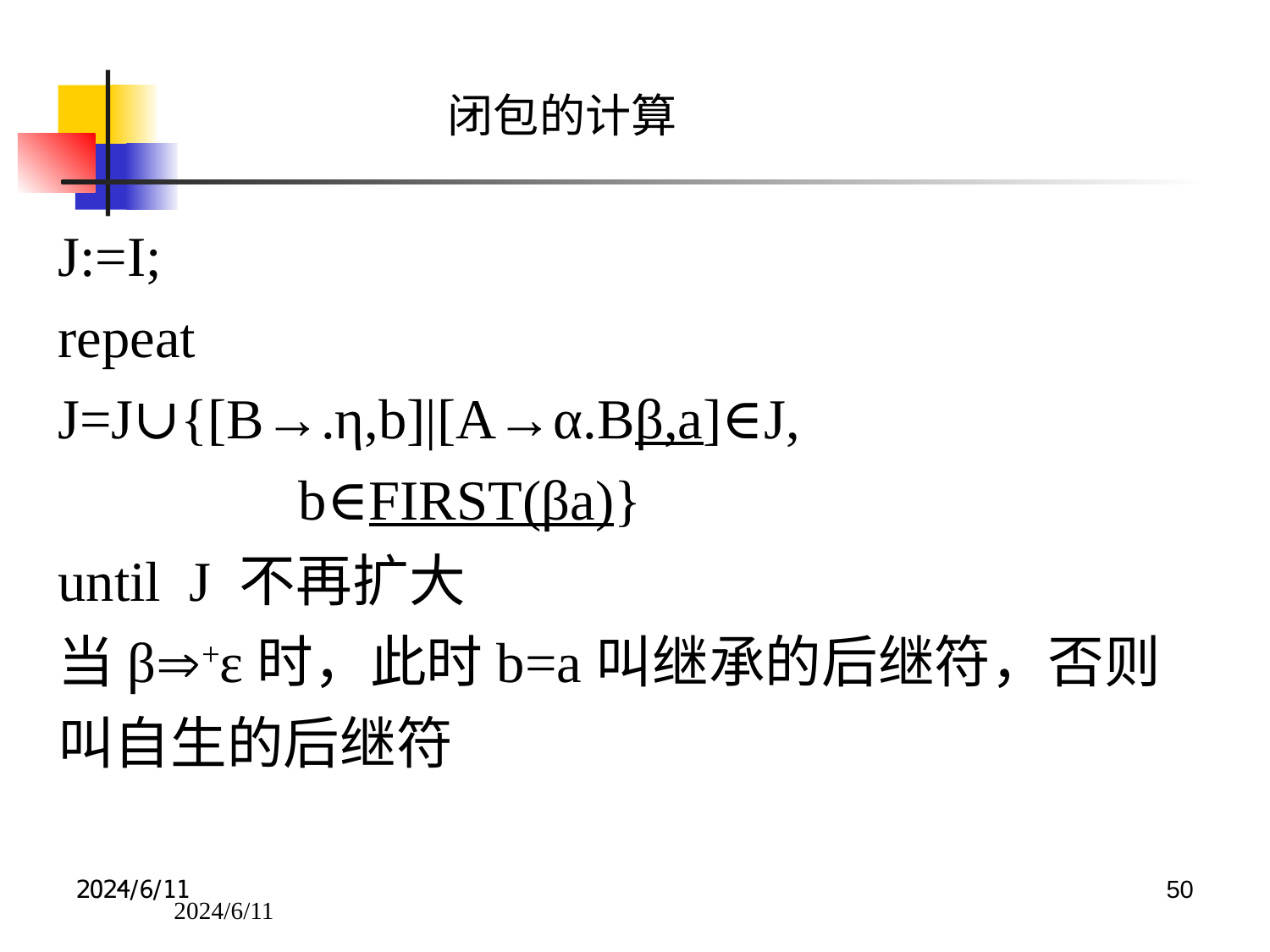

闭包的计算
J:=I;
repeat
J=J∪{[B→.η,b]|[A→α.Bβ,a]∈J,
                 b∈FIRST(βa)}
until  J 不再扩大
当β⇒+ε时，此时b=a叫继承的后继符，否则叫自生的后继符
2024/6/11
2024/6/11
50